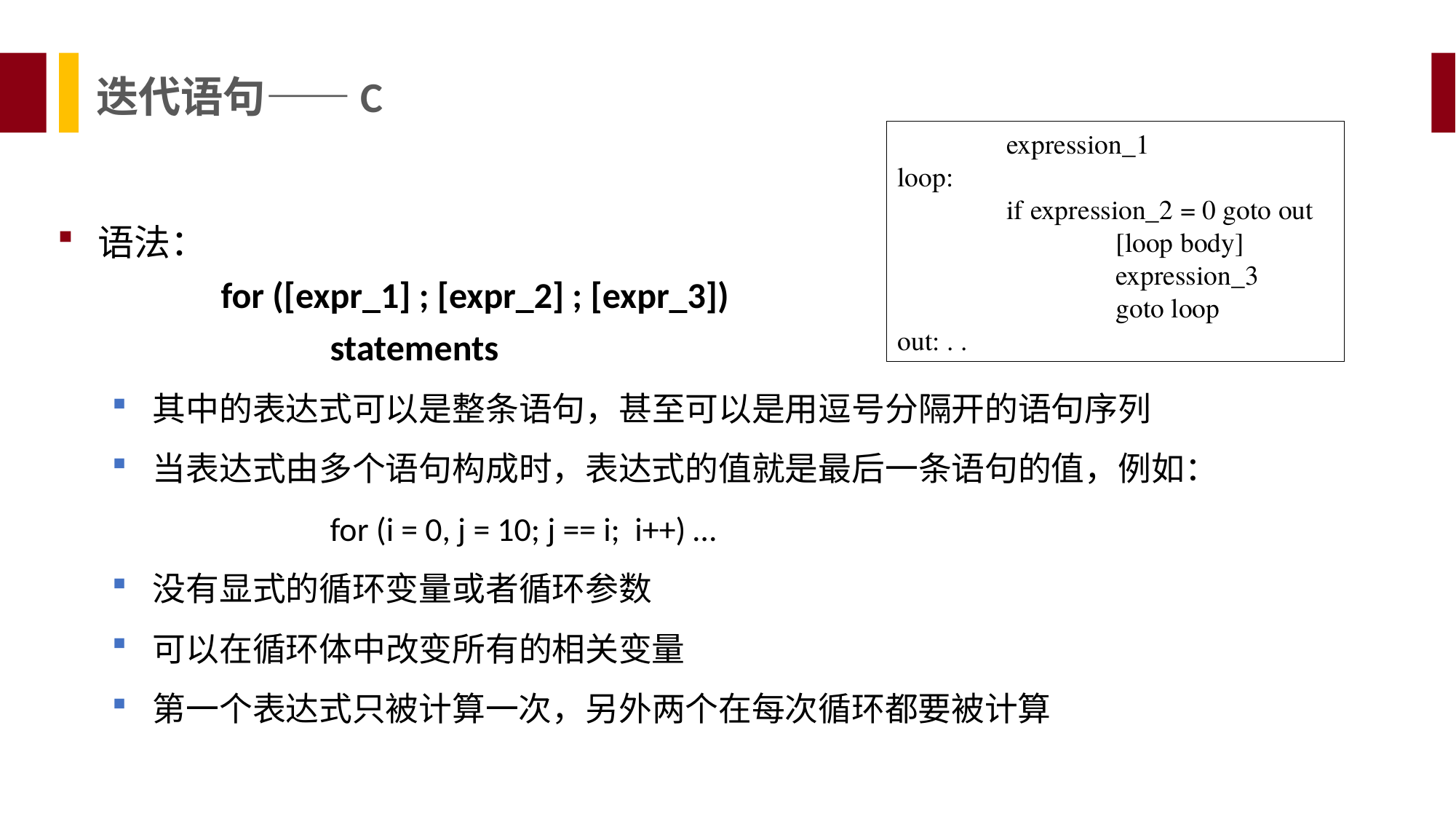

迭代语句——C
	expression_1
loop:
	if expression_2 = 0 goto out
		[loop body]
		expression_3
		goto loop
out: . .
语法：
	for ([expr_1] ; [expr_2] ; [expr_3])
		statements
其中的表达式可以是整条语句，甚至可以是用逗号分隔开的语句序列
当表达式由多个语句构成时，表达式的值就是最后一条语句的值，例如：
		for (i = 0, j = 10; j == i;  i++) …
没有显式的循环变量或者循环参数
可以在循环体中改变所有的相关变量
第一个表达式只被计算一次，另外两个在每次循环都要被计算